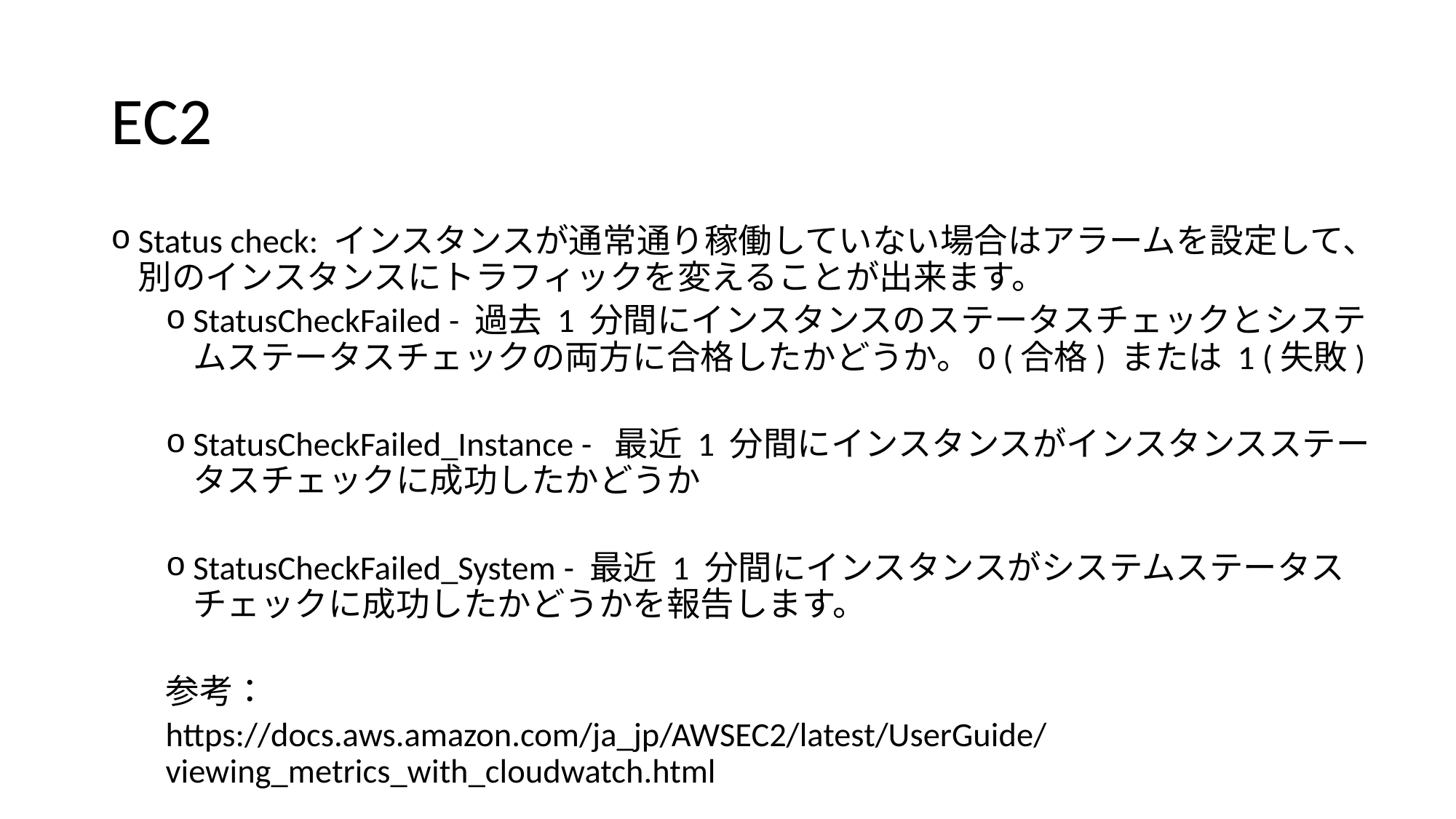

# EC2
Status check: インスタンスが通常通り稼働していない場合はアラームを設定して、別のインスタンスにトラフィックを変えることが出来ます。
StatusCheckFailed - 過去 1 分間にインスタンスのステータスチェックとシステムステータスチェックの両方に合格したかどうか。0 (合格) または 1 (失敗)

StatusCheckFailed_Instance -  最近 1 分間にインスタンスがインスタンスステータスチェックに成功したかどうか

StatusCheckFailed_System - 最近 1 分間にインスタンスがシステムステータスチェックに成功したかどうかを報告します。

参考：
https://docs.aws.amazon.com/ja_jp/AWSEC2/latest/UserGuide/viewing_metrics_with_cloudwatch.html